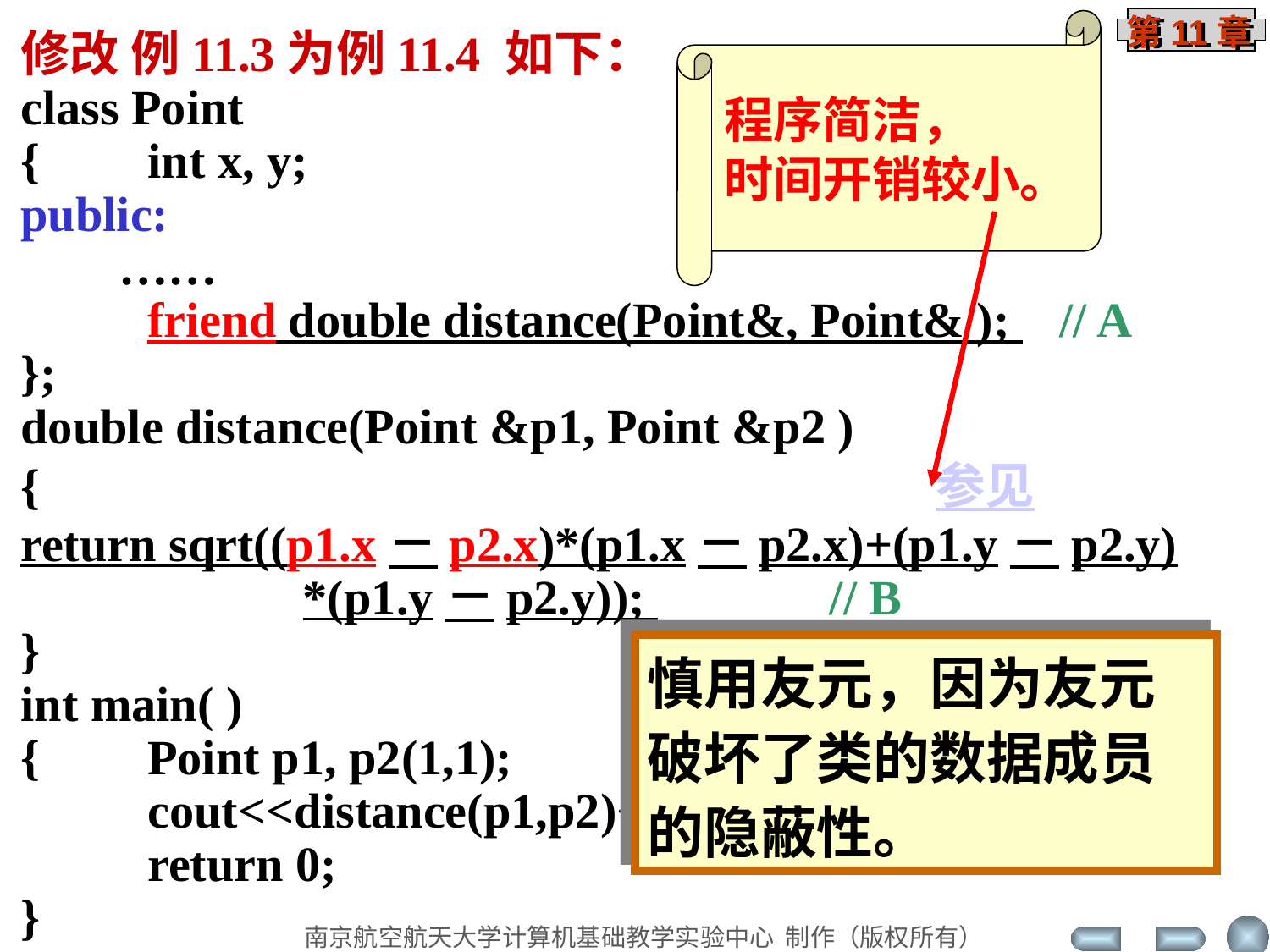

程序简洁，
时间开销较小。

修改 例11.3为例11.4 如下：
class Point
{	int x, y;
public:
        ……
	friend double distance(Point&, Point& );    // A
};
double distance(Point &p1, Point &p2 )
{                                                                        参见
return sqrt((p1.x－p2.x)*(p1.x－p2.x)+(p1.y－p2.y)
                       *(p1.y－p2.y));               // B
}
int main( )
{	Point p1, p2(1,1);
	cout<<distance(p1,p2)<<endl;
	return 0;
}
慎用友元，因为友元破坏了类的数据成员的隐蔽性。